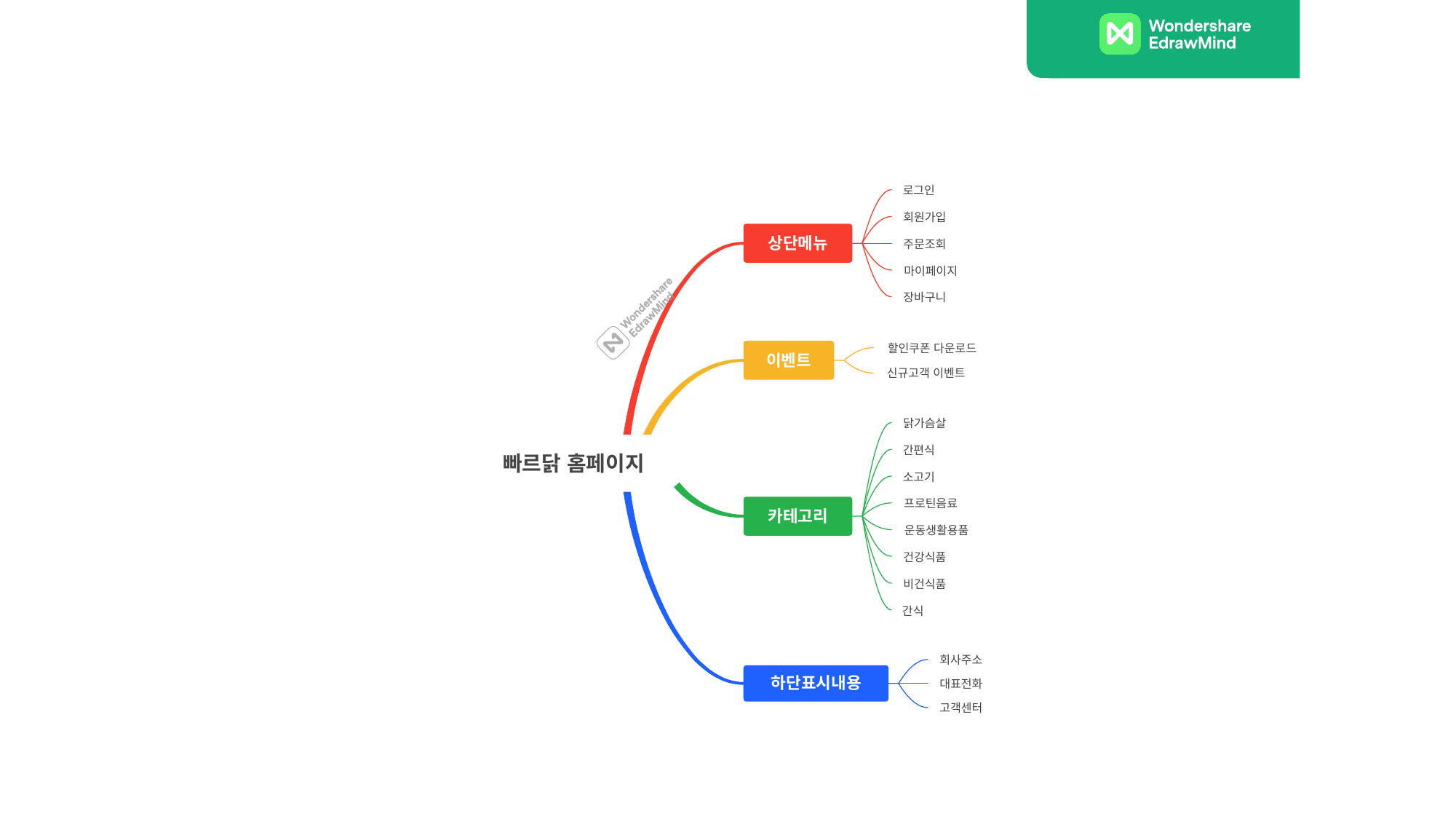

로그인
회원가입

상단메뉴

주문조회

마이페이지

장바구니
할인쿠폰 다운로드
이벤트

신규고객 이벤트

닭가슴살
빠르닭 홈페이지
간편식
소고기

프로틴음료

카테고리

운동생활용품

건강식품

비건식품

간식
회사주소
하단표시내용

대표전화

고객센터